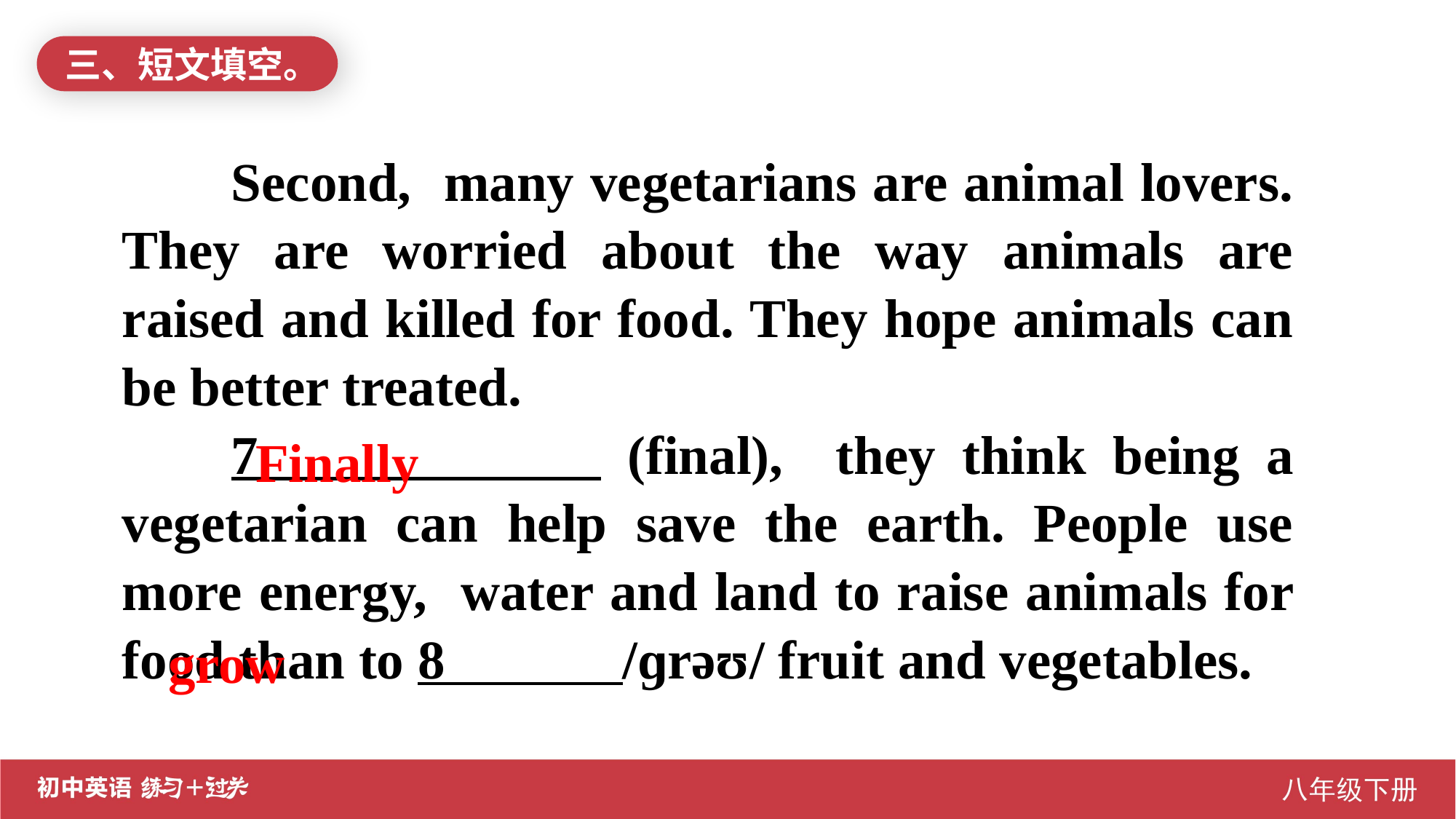

三、短文填空。
	Second,  many vegetarians are animal lovers. They are worried about the way animals are raised and killed for food. They hope animals can be better treated.
	7              (final),  they think being a vegetarian can help save the earth. People use more energy,  water and land to raise animals for food than to 8             /ɡrəʊ/ fruit and vegetables.
Finally
grow